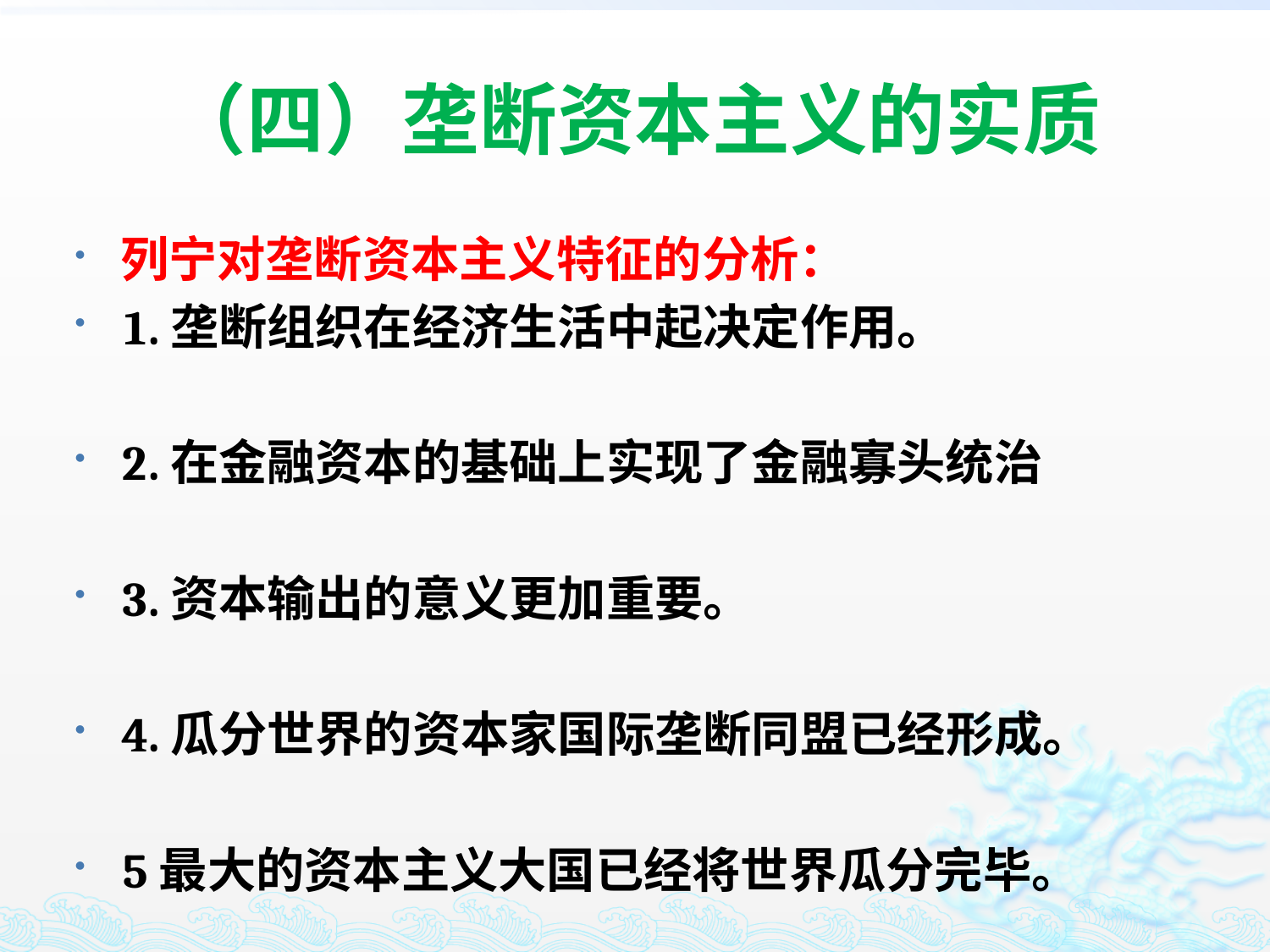

# （四）垄断资本主义的实质
列宁对垄断资本主义特征的分析：
1.垄断组织在经济生活中起决定作用。

2.在金融资本的基础上实现了金融寡头统治

3.资本输出的意义更加重要。

4.瓜分世界的资本家国际垄断同盟已经形成。

5最大的资本主义大国已经将世界瓜分完毕。